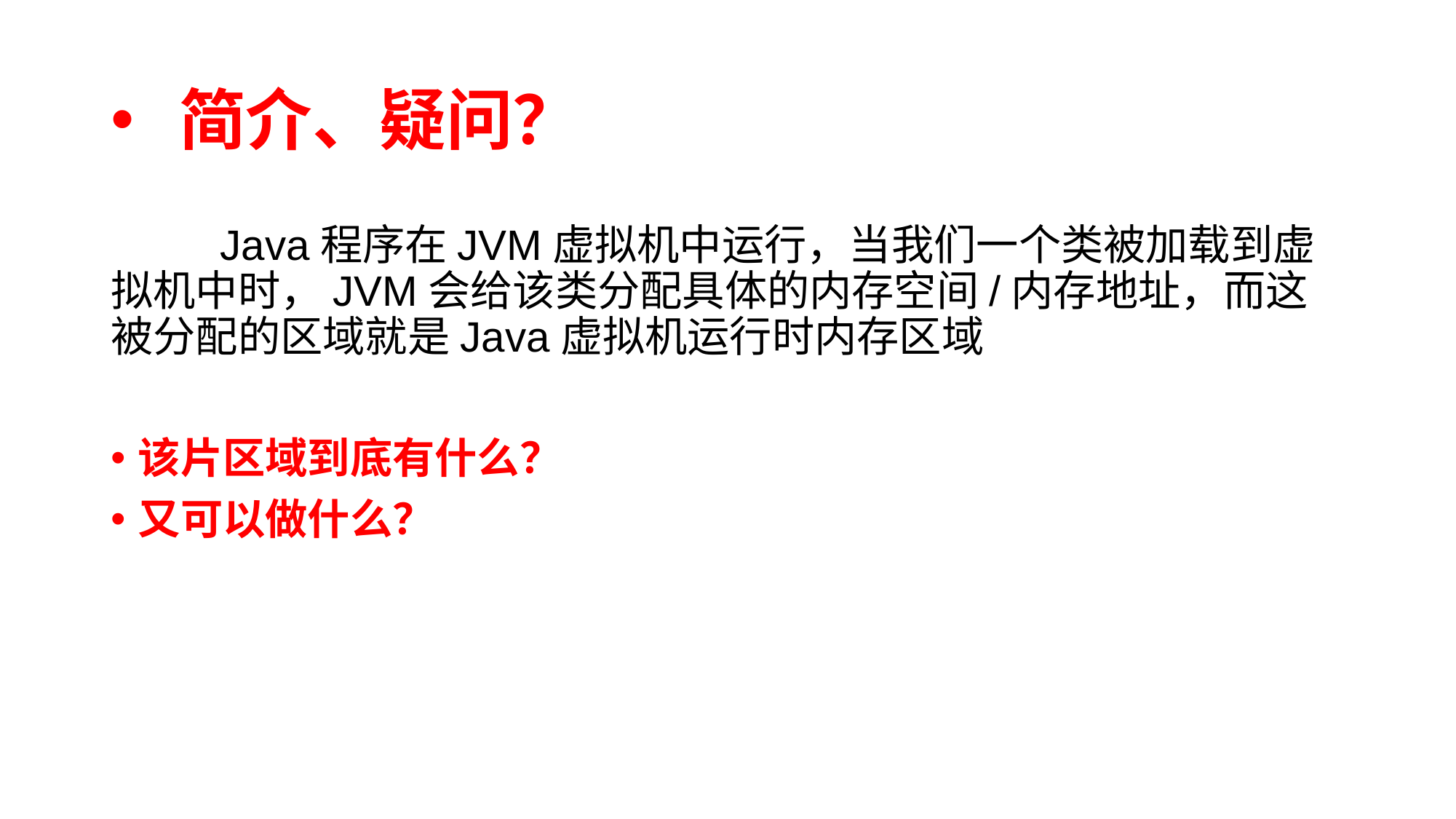

# 简介、疑问？
	Java程序在JVM虚拟机中运行，当我们一个类被加载到虚拟机中时，JVM会给该类分配具体的内存空间/内存地址，而这被分配的区域就是Java虚拟机运行时内存区域

该片区域到底有什么？
又可以做什么？